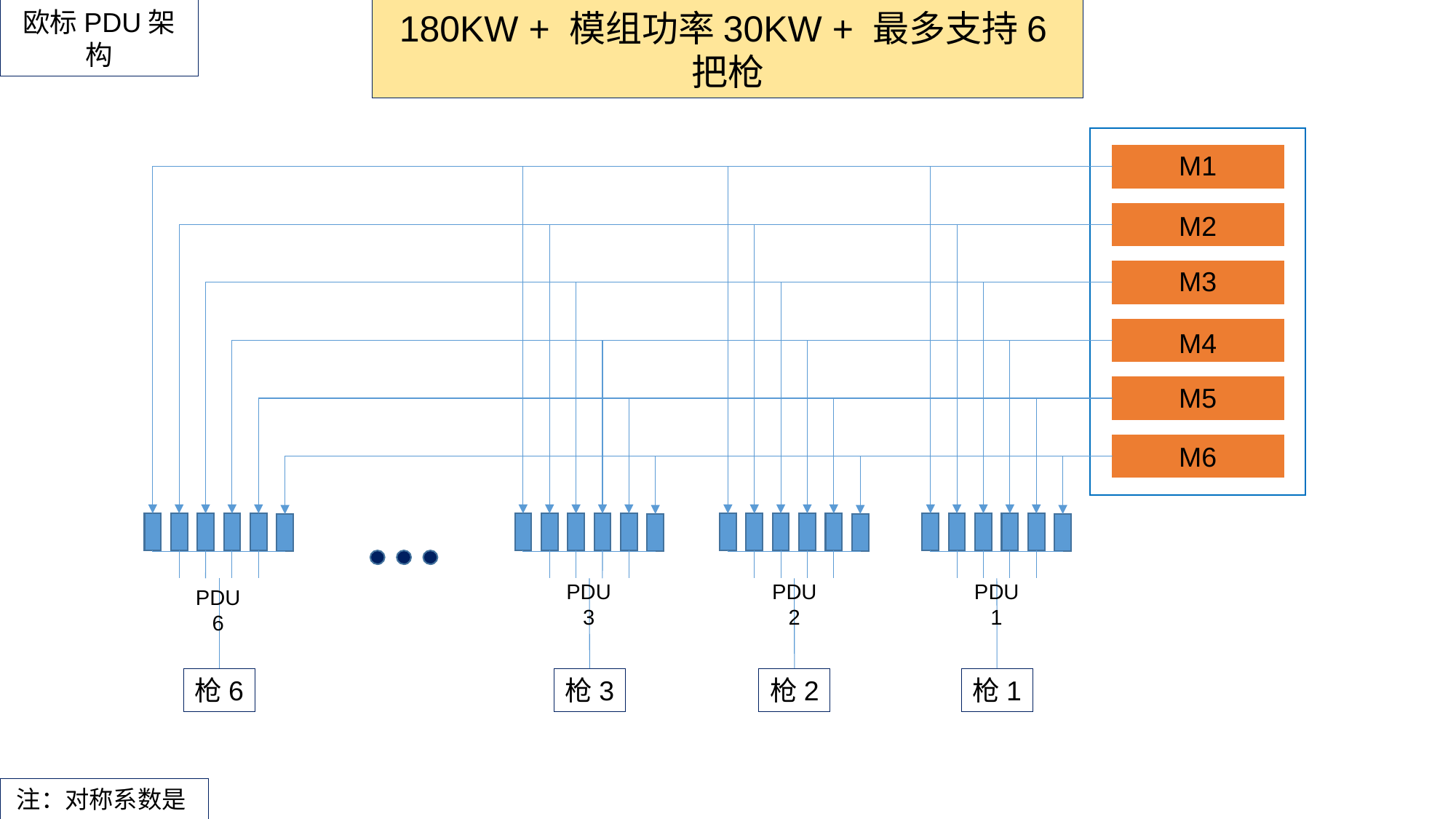

欧标PDU架构
180KW + 模组功率30KW + 最多支持6把枪

M1

M2
M3

M4
M5

M6

PDU3
PDU2
PDU1
PDU6
枪6
枪3
枪2
枪1
注：对称系数是1